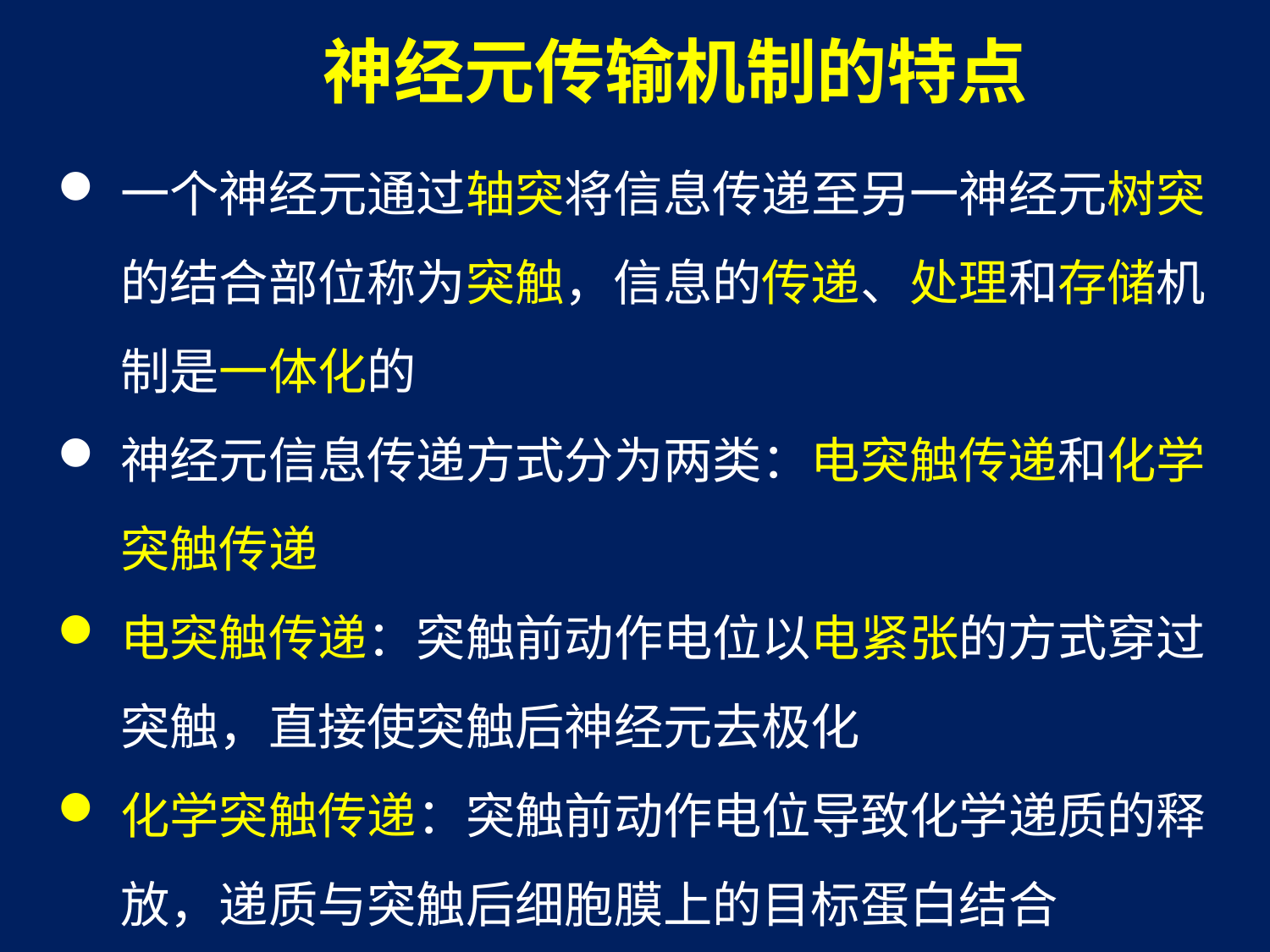

神经元传输机制的特点
一个神经元通过轴突将信息传递至另一神经元树突的结合部位称为突触，信息的传递、处理和存储机制是一体化的
神经元信息传递方式分为两类：电突触传递和化学突触传递
电突触传递：突触前动作电位以电紧张的方式穿过突触，直接使突触后神经元去极化
化学突触传递：突触前动作电位导致化学递质的释放，递质与突触后细胞膜上的目标蛋白结合